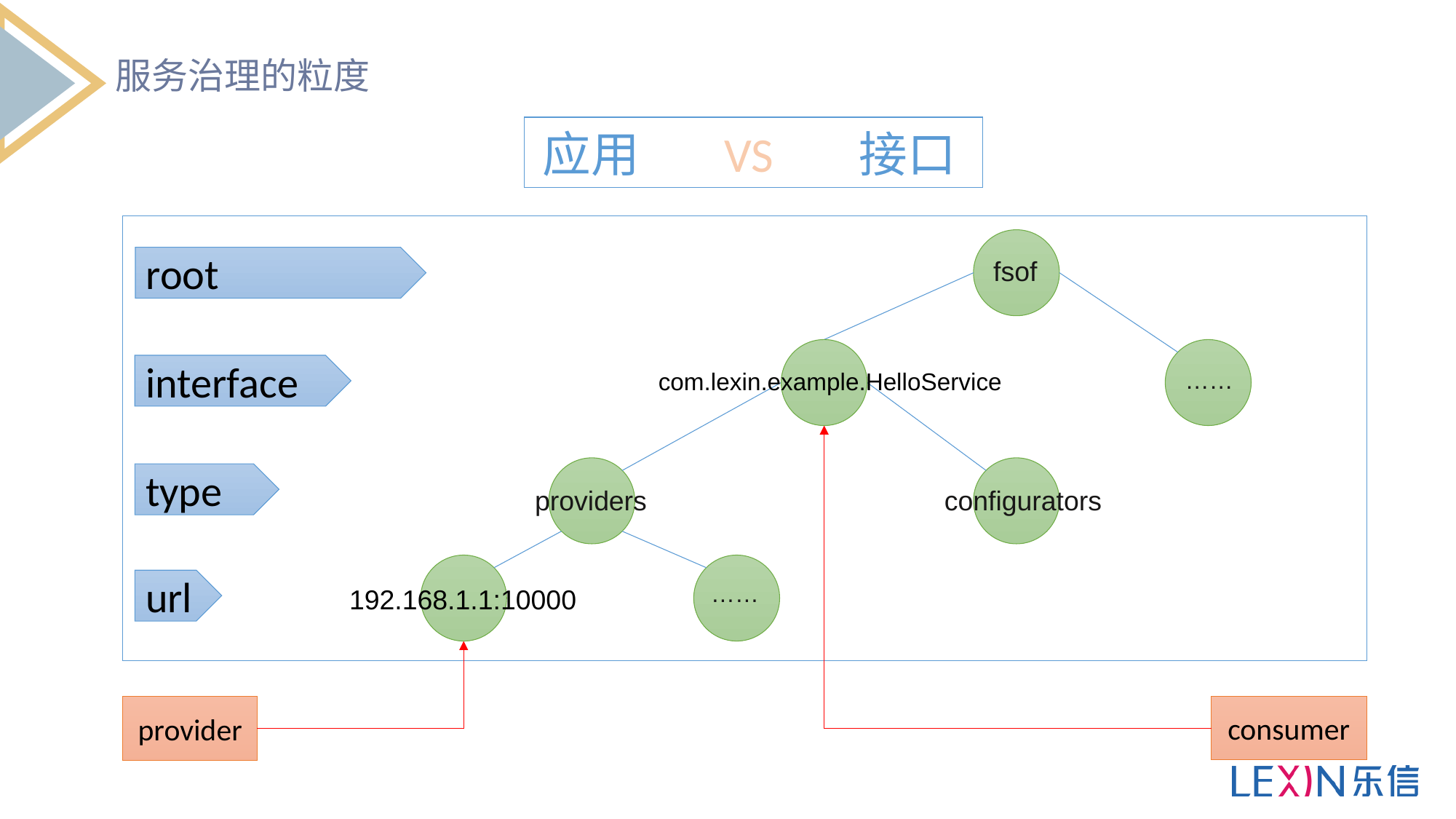

服务治理的粒度

应用
VS
接口

fsof
root

com.lexin.example.HelloService

……
interface

providers

configurators
type

192.168.1.1:10000

url
consumer
provider
……